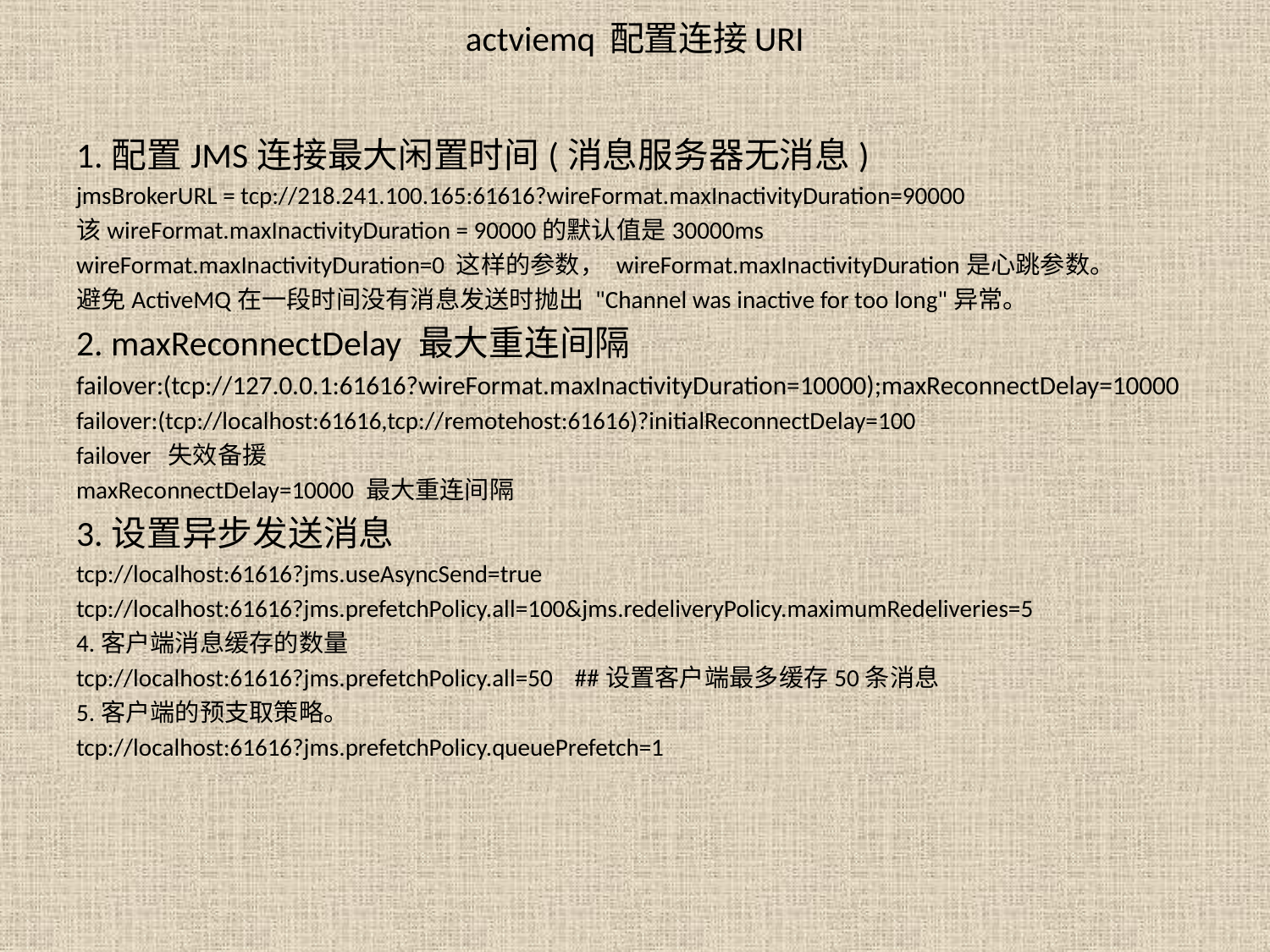

# actviemq 配置连接URI
1.配置JMS连接最大闲置时间(消息服务器无消息)
jmsBrokerURL = tcp://218.241.100.165:61616?wireFormat.maxInactivityDuration=90000
该wireFormat.maxInactivityDuration = 90000的默认值是30000ms
wireFormat.maxInactivityDuration=0 这样的参数， wireFormat.maxInactivityDuration是心跳参数。
避免ActiveMQ在一段时间没有消息发送时抛出 "Channel was inactive for too long"异常。
2. maxReconnectDelay 最大重连间隔
failover:(tcp://127.0.0.1:61616?wireFormat.maxInactivityDuration=10000);maxReconnectDelay=10000
failover:(tcp://localhost:61616,tcp://remotehost:61616)?initialReconnectDelay=100
failover  失效备援
maxReconnectDelay=10000 最大重连间隔
3.设置异步发送消息
tcp://localhost:61616?jms.useAsyncSend=true
tcp://localhost:61616?jms.prefetchPolicy.all=100&jms.redeliveryPolicy.maximumRedeliveries=5
4.客户端消息缓存的数量
tcp://localhost:61616?jms.prefetchPolicy.all=50    ##设置客户端最多缓存50条消息
5.客户端的预支取策略。
tcp://localhost:61616?jms.prefetchPolicy.queuePrefetch=1